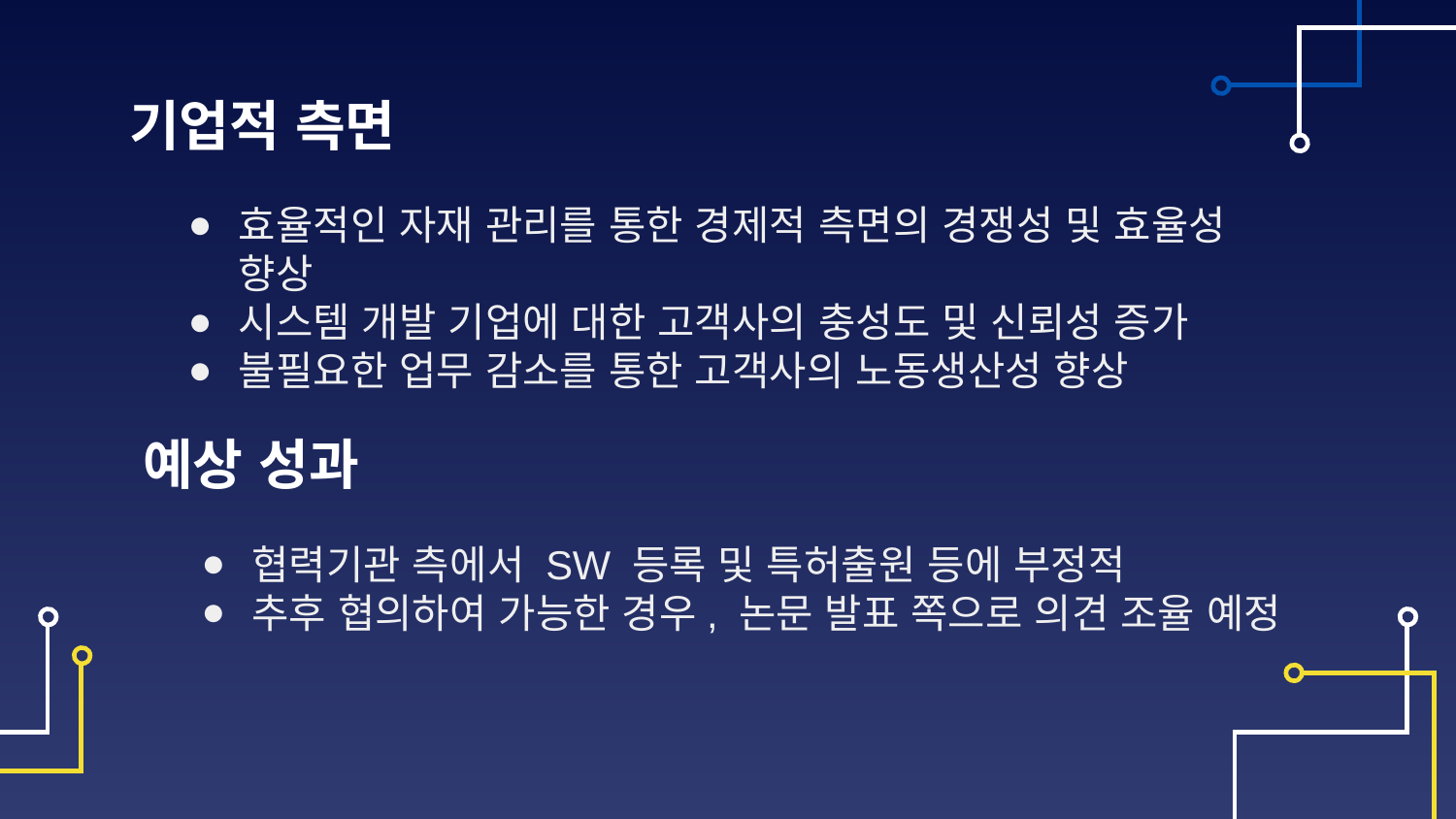

# 기업적 측면
효율적인 자재 관리를 통한 경제적 측면의 경쟁성 및 효율성 향상
시스템 개발 기업에 대한 고객사의 충성도 및 신뢰성 증가
불필요한 업무 감소를 통한 고객사의 노동생산성 향상
예상 성과
협력기관 측에서 SW 등록 및 특허출원 등에 부정적
추후 협의하여 가능한 경우, 논문 발표 쪽으로 의견 조율 예정